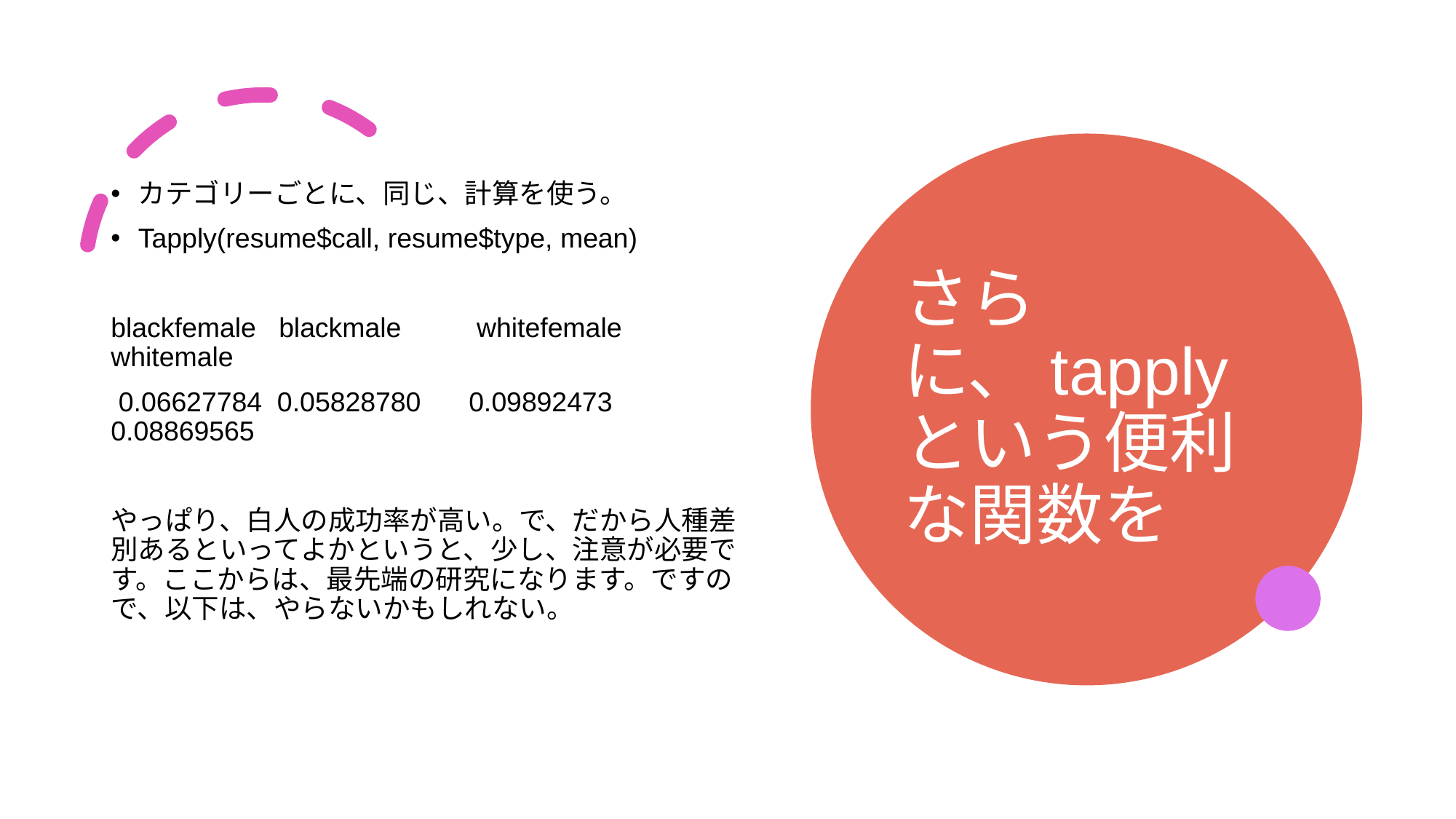

# さらに、tapplyという便利な関数を
カテゴリーごとに、同じ、計算を使う。
Tapply(resume$call, resume$type, mean)

blackfemale   blackmale 　　whitefemale   whitemale
 0.06627784  0.05828780 　0.09892473  0.08869565

やっぱり、白人の成功率が高い。で、だから人種差別あるといってよかというと、少し、注意が必要です。ここからは、最先端の研究になります。ですので、以下は、やらないかもしれない。